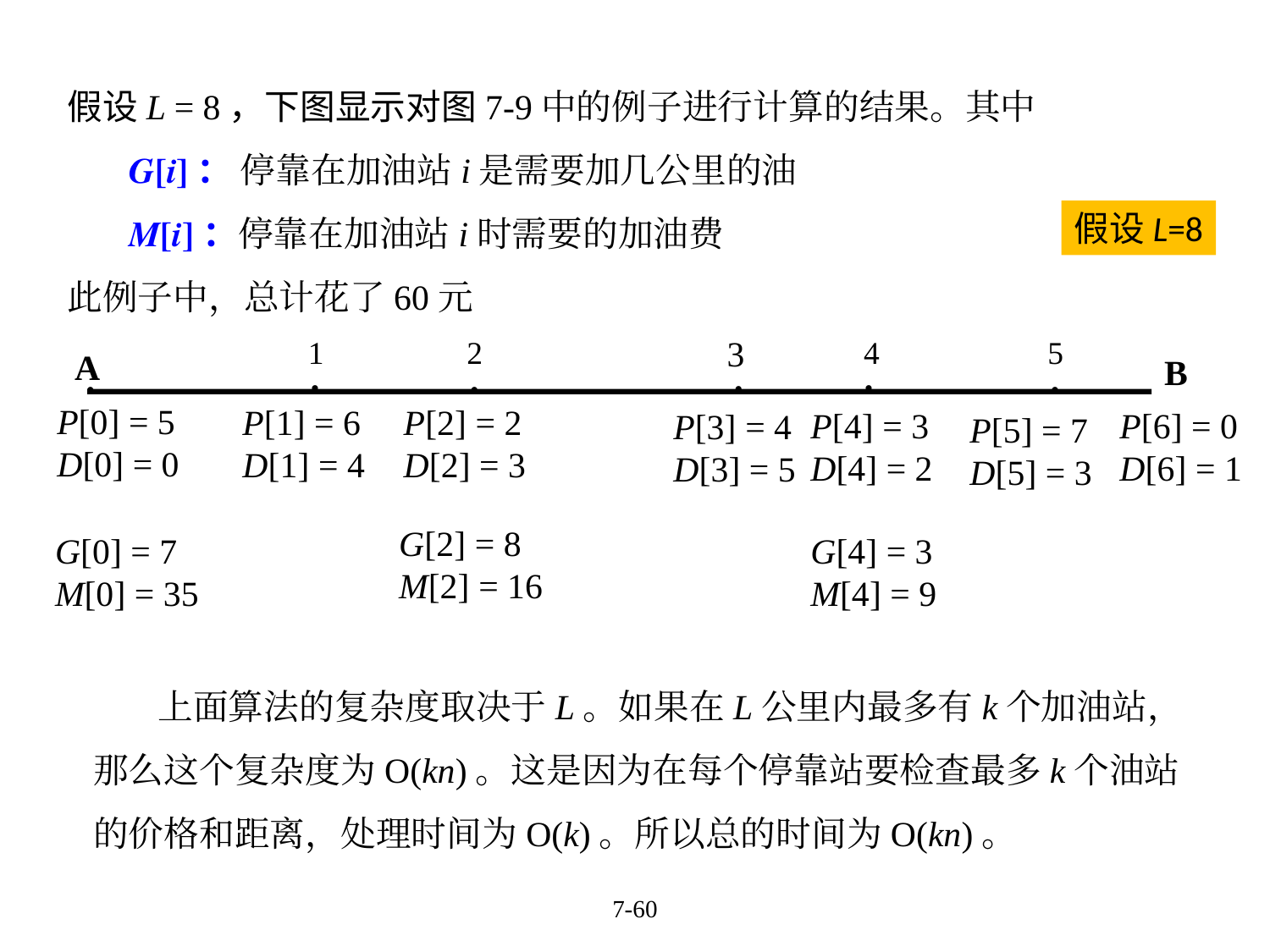

假设L = 8，下图显示对图7-9中的例子进行计算的结果。其中
       G[i]： 停靠在加油站i是需要加几公里的油
       M[i]：停靠在加油站i时需要的加油费
此例子中，总计花了60元
假设L=8
3
5
1
2
4
A
B
•
•
•
•
•
•

P[0] = 5
D[0] = 0

P[2] = 2
D[2] = 3

P[1] = 6
D[1] = 4

P[4] = 3
D[4] = 2

P[6] = 0
D[6] = 1

P[3] = 4
D[3] = 5

P[5] = 7
D[5] = 3

G[2] = 8
M[2] = 16
G[0] = 7
M[0] = 35
G[4] = 3
M[4] = 9

上面算法的复杂度取决于L。如果在L公里内最多有k个加油站，那么这个复杂度为O(kn)。这是因为在每个停靠站要检查最多k个油站的价格和距离，处理时间为O(k)。所以总的时间为O(kn)。
7-60